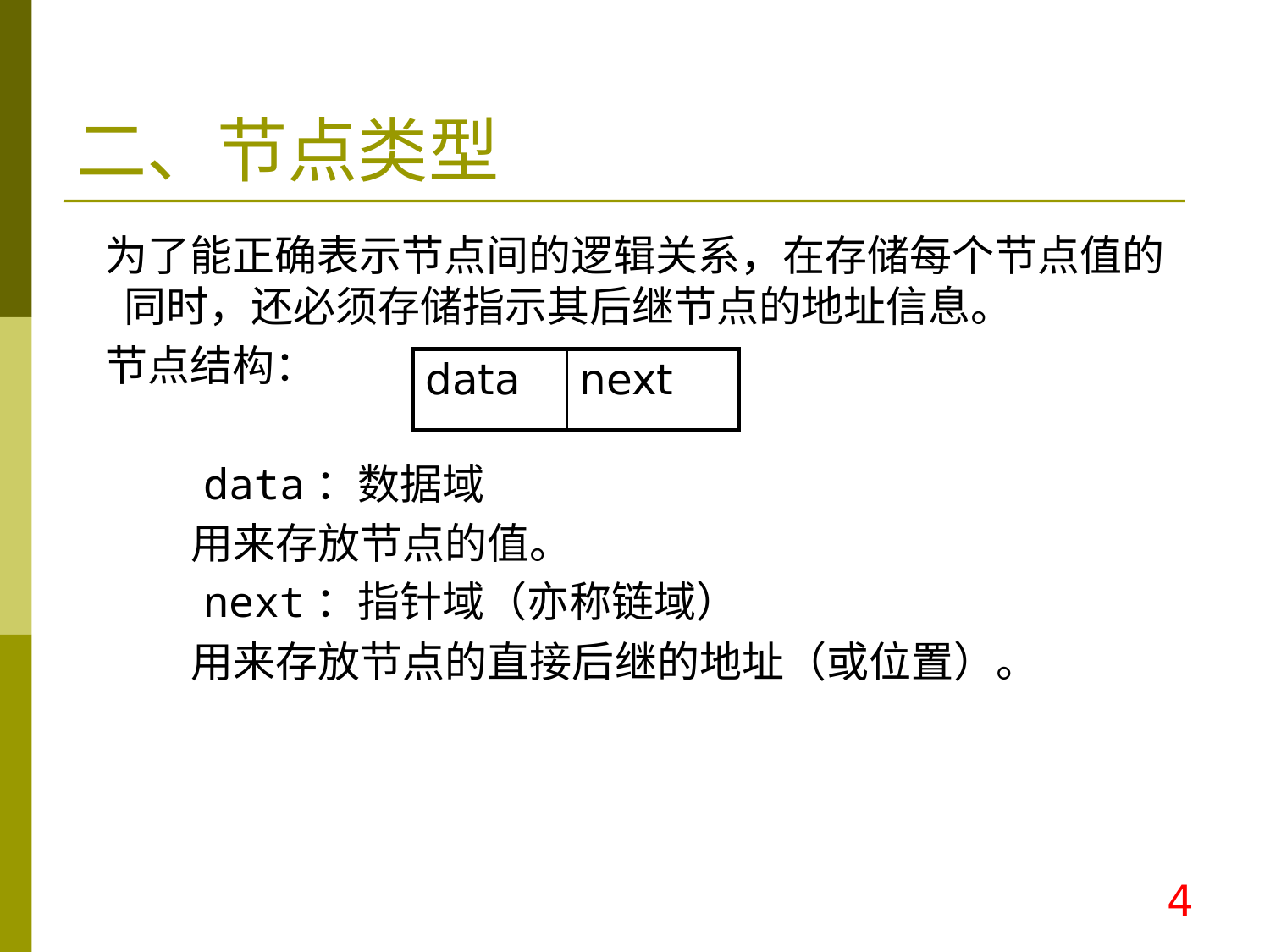

# 二、节点类型
  为了能正确表示节点间的逻辑关系，在存储每个节点值的同时，还必须存储指示其后继节点的地址信息。
  节点结构：

     data：数据域
           用来存放节点的值。
     next：指针域（亦称链域）
           用来存放节点的直接后继的地址（或位置）。
| data | next |
| --- | --- |
4